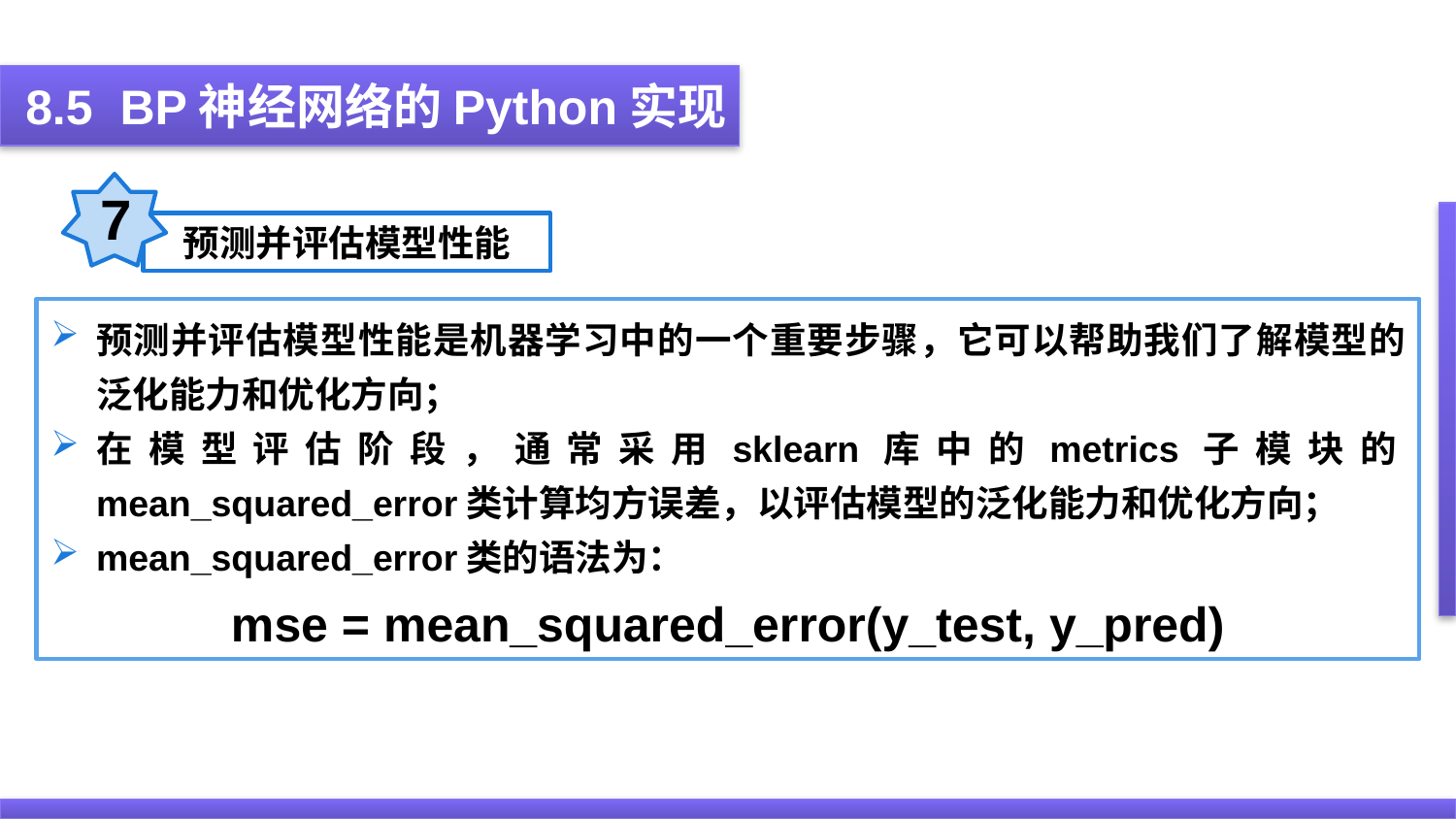

8.5  BP神经网络的Python实现
7
预测并评估模型性能
预测并评估模型性能是机器学习中的一个重要步骤，它可以帮助我们了解模型的泛化能力和优化方向；
在模型评估阶段，通常采用sklearn库中的metrics子模块的mean_squared_error类计算均方误差，以评估模型的泛化能力和优化方向；
mean_squared_error类的语法为：
mse = mean_squared_error(y_test, y_pred)